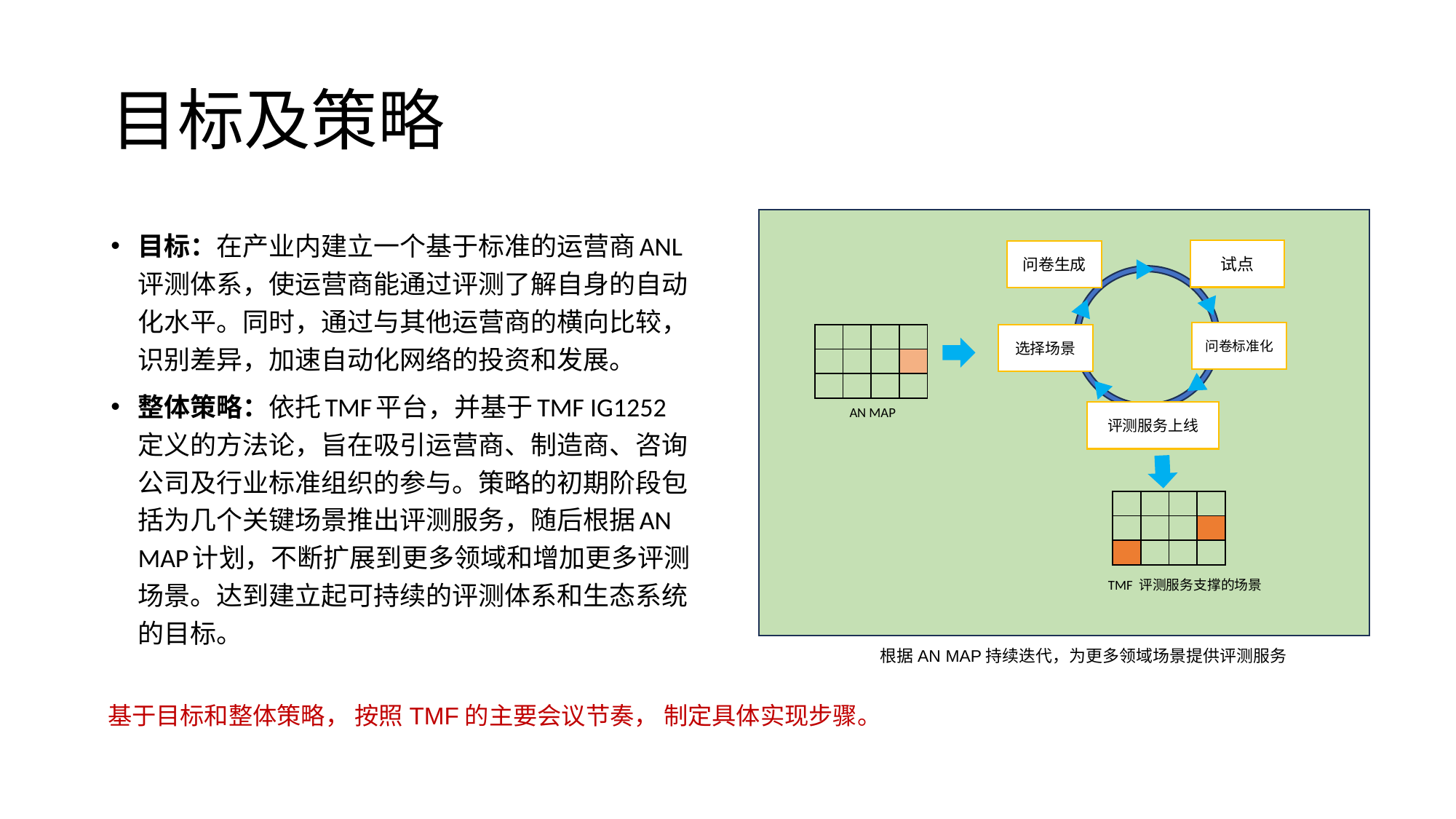

# 目标及策略

目标：在产业内建立一个基于标准的运营商ANL评测体系，使运营商能通过评测了解自身的自动化水平。同时，通过与其他运营商的横向比较，识别差异，加速自动化网络的投资和发展。
整体策略：依托TMF平台，并基于TMF IG1252定义的方法论，旨在吸引运营商、制造商、咨询公司及行业标准组织的参与。策略的初期阶段包括为几个关键场景推出评测服务，随后根据AN MAP计划，不断扩展到更多领域和增加更多评测场景。达到建立起可持续的评测体系和生态系统的目标。

试点
问卷生成

问卷标准化
|  |  |  |  |
| --- | --- | --- | --- |
|  |  |  |  |
|  |  |  |  |
选择场景

AN MAP
评测服务上线

|  |  |  |  |
| --- | --- | --- | --- |
|  |  |  |  |
|  |  |  |  |
TMF 评测服务支撑的场景
根据AN MAP持续迭代，为更多领域场景提供评测服务
基于目标和整体策略， 按照TMF的主要会议节奏， 制定具体实现步骤。